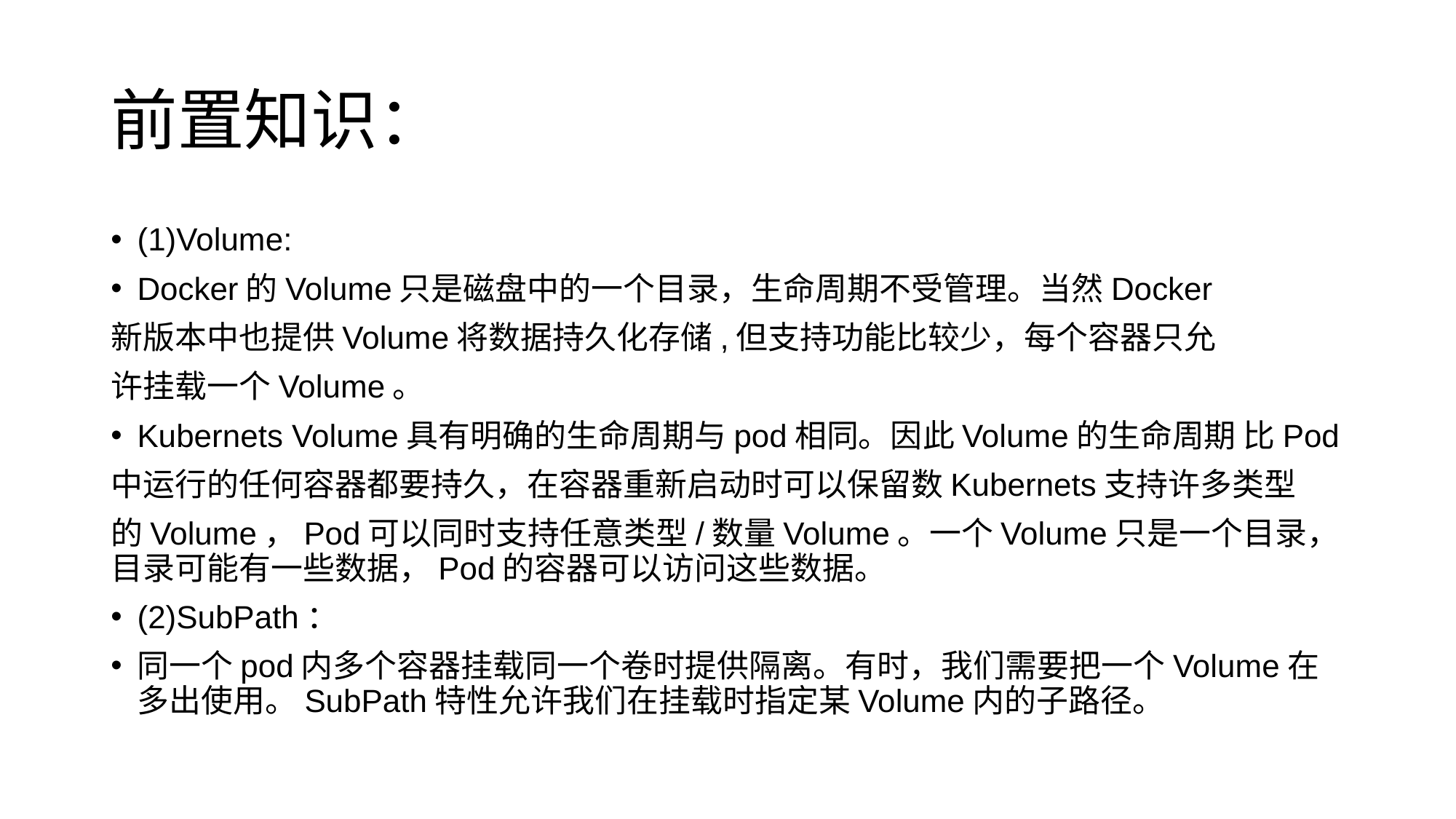

# 前置知识：
(1)Volume:
Docker的Volume只是磁盘中的一个目录，生命周期不受管理。当然Docker
新版本中也提供Volume将数据持久化存储,但支持功能比较少，每个容器只允
许挂载一个Volume。
Kubernets Volume具有明确的生命周期与pod相同。因此Volume的生命周期 比Pod
中运行的任何容器都要持久，在容器重新启动时可以保留数Kubernets支持许多类型
的Volume，Pod可以同时支持任意类型/数量Volume。一个Volume只是一个目录，目录可能有一些数据，Pod的容器可以访问这些数据。
(2)SubPath：
同一个pod内多个容器挂载同一个卷时提供隔离。有时，我们需要把一个Volume在多出使用。SubPath特性允许我们在挂载时指定某Volume内的子路径。